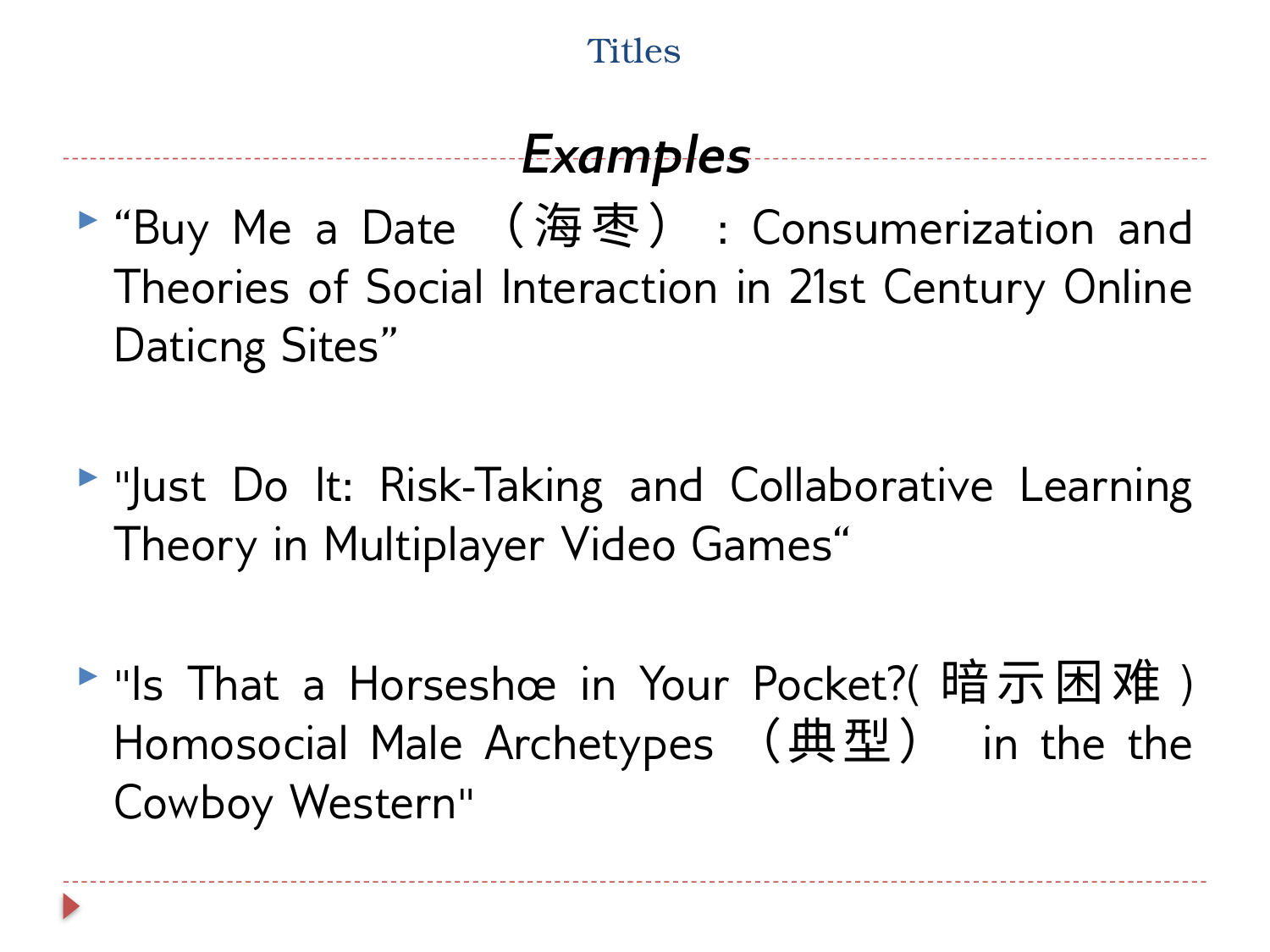

# Titles
Examples
“Buy Me a Date（海枣）: Consumerization and Theories of Social Interaction in 21st Century Online Daticng Sites”

"Just Do It: Risk-Taking and Collaborative Learning Theory in Multiplayer Video Games“

"Is That a Horseshoe in Your Pocket?(暗示困难) Homosocial Male Archetypes（典型） in the the Cowboy Western"